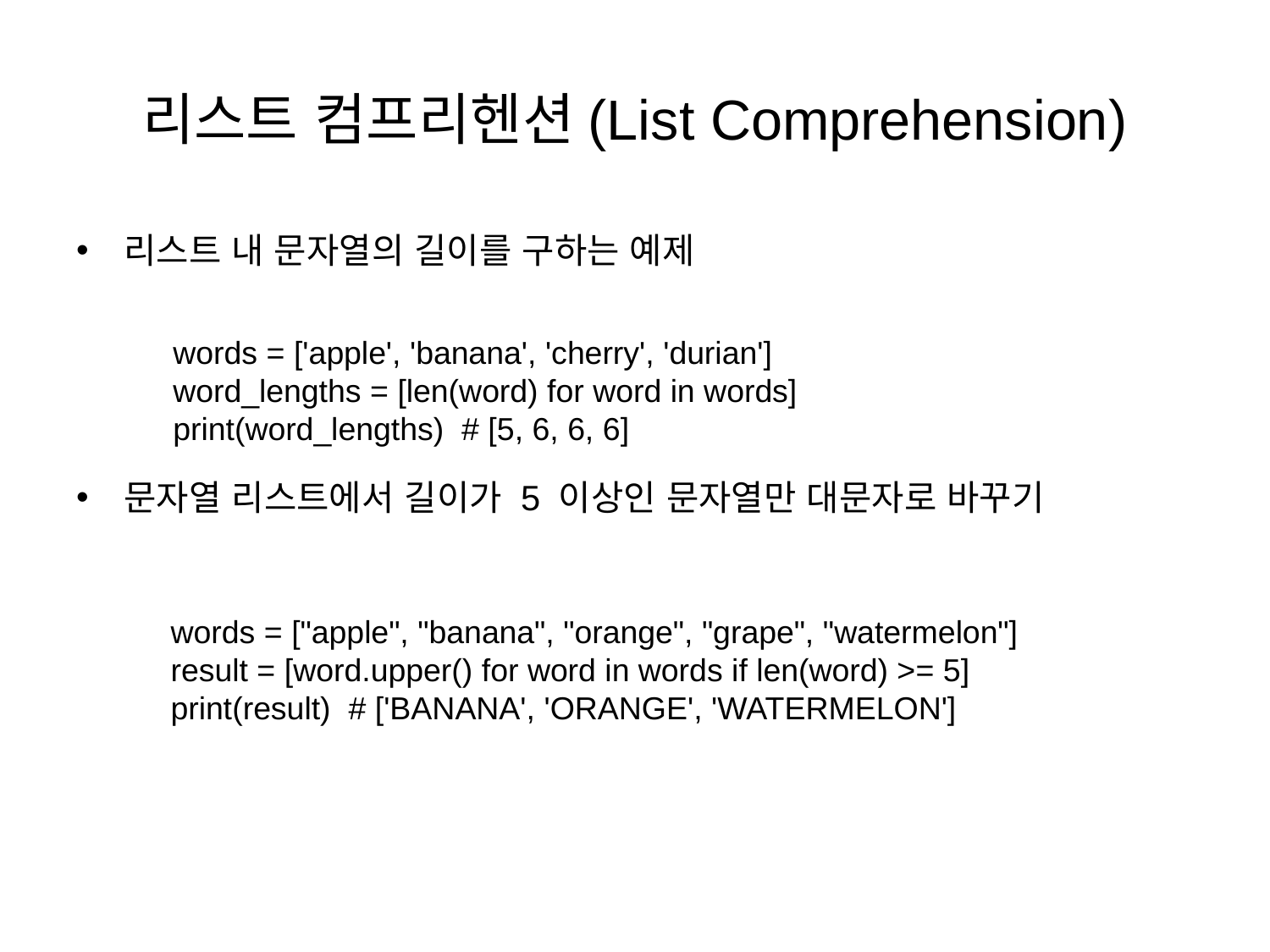

# 리스트 컴프리헨션(List Comprehension)
리스트 내 문자열의 길이를 구하는 예제

문자열 리스트에서 길이가 5 이상인 문자열만 대문자로 바꾸기

words = ['apple', 'banana', 'cherry', 'durian']
word_lengths = [len(word) for word in words]
print(word_lengths)  # [5, 6, 6, 6]
words = ["apple", "banana", "orange", "grape", "watermelon"]
result = [word.upper() for word in words if len(word) >= 5]
print(result)  # ['BANANA', 'ORANGE', 'WATERMELON']